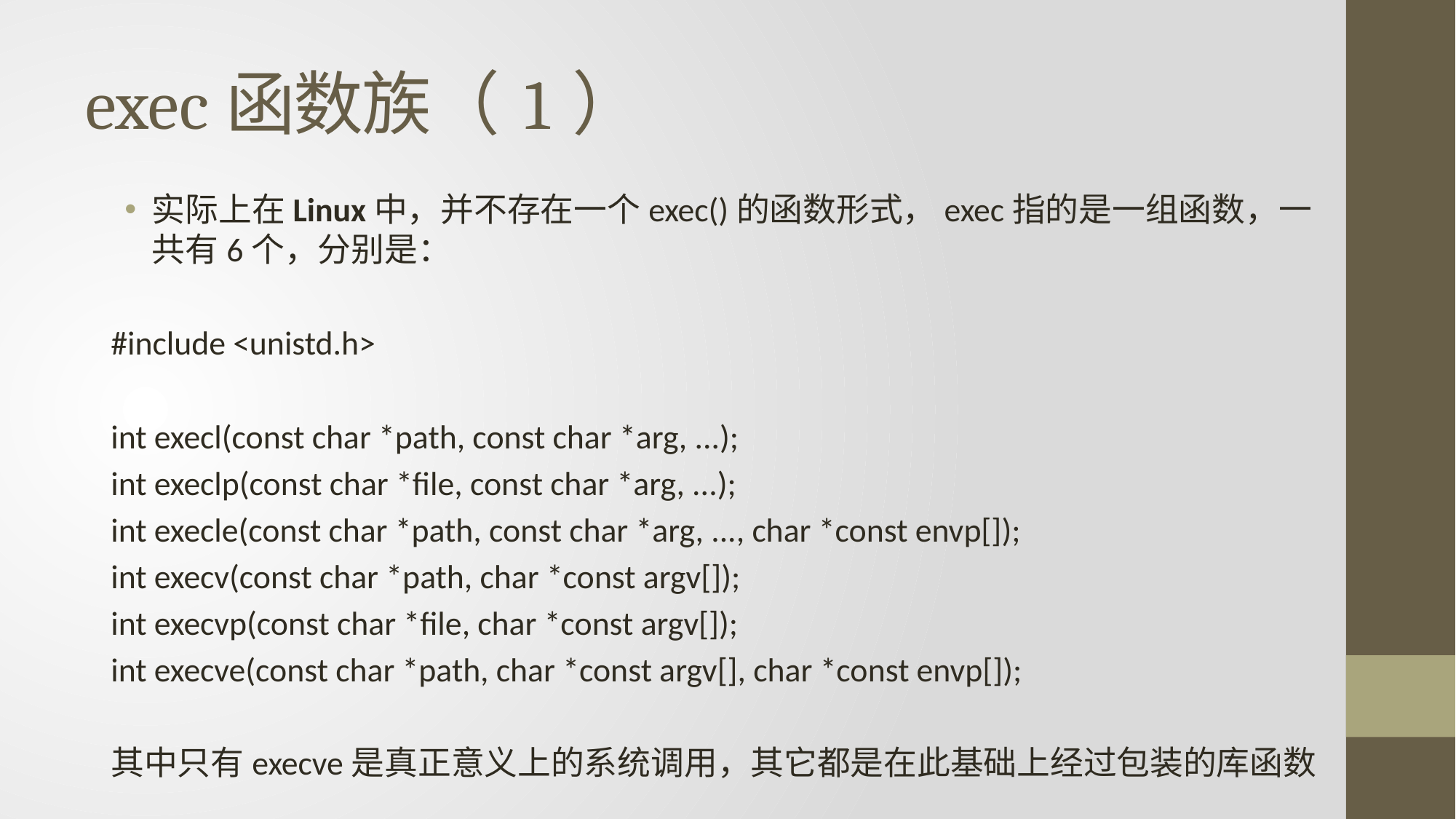

# exec函数族（1）
实际上在Linux中，并不存在一个exec()的函数形式，exec指的是一组函数，一共有6个，分别是：

#include <unistd.h>

int execl(const char *path, const char *arg, ...);
int execlp(const char *file, const char *arg, ...);
int execle(const char *path, const char *arg, ..., char *const envp[]);
int execv(const char *path, char *const argv[]);
int execvp(const char *file, char *const argv[]);
int execve(const char *path, char *const argv[], char *const envp[]);

其中只有execve是真正意义上的系统调用，其它都是在此基础上经过包装的库函数